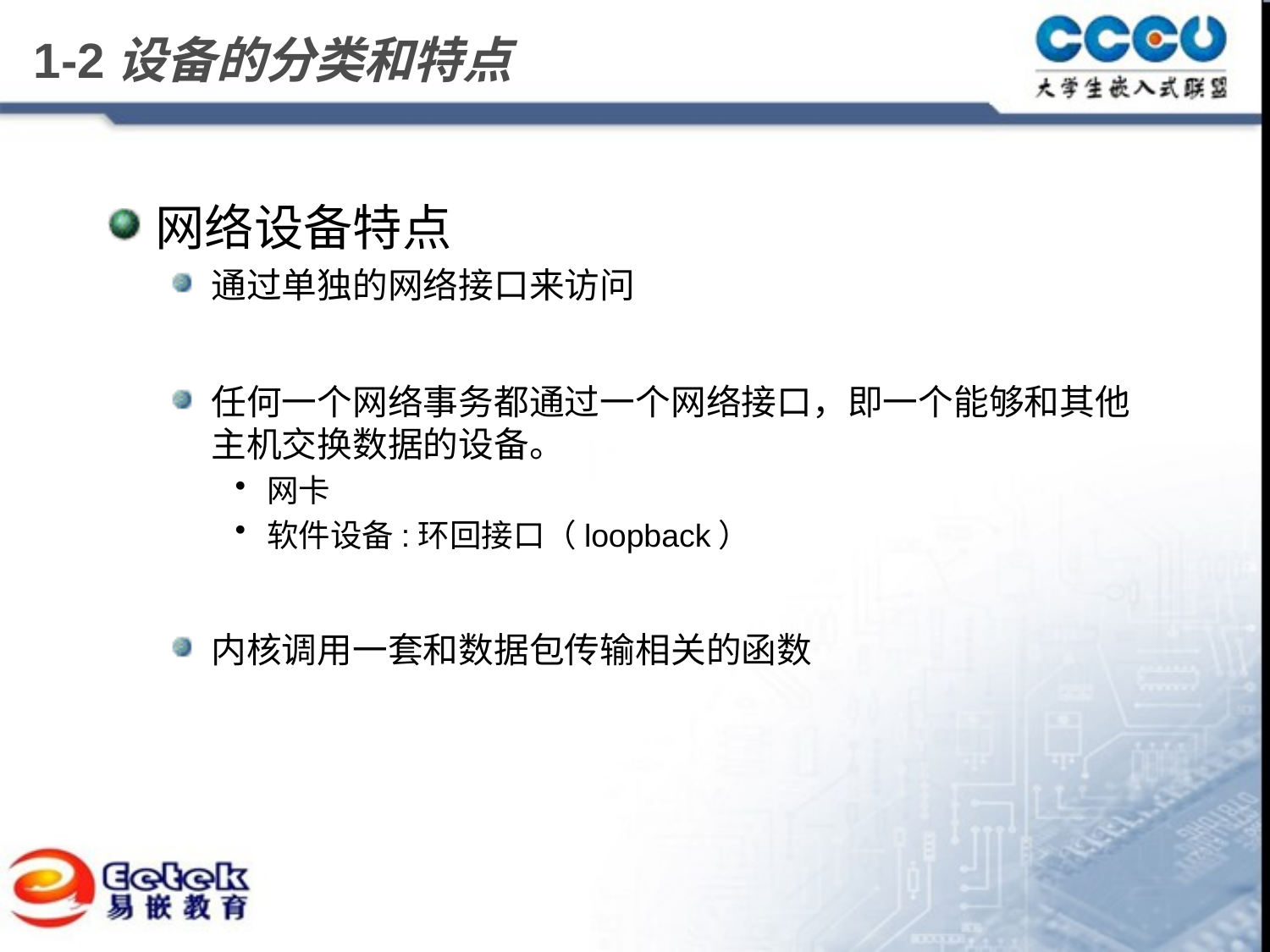

# 1-2设备的分类和特点
网络设备特点
通过单独的网络接口来访问

任何一个网络事务都通过一个网络接口，即一个能够和其他主机交换数据的设备。
网卡
软件设备:环回接口（loopback）

内核调用一套和数据包传输相关的函数